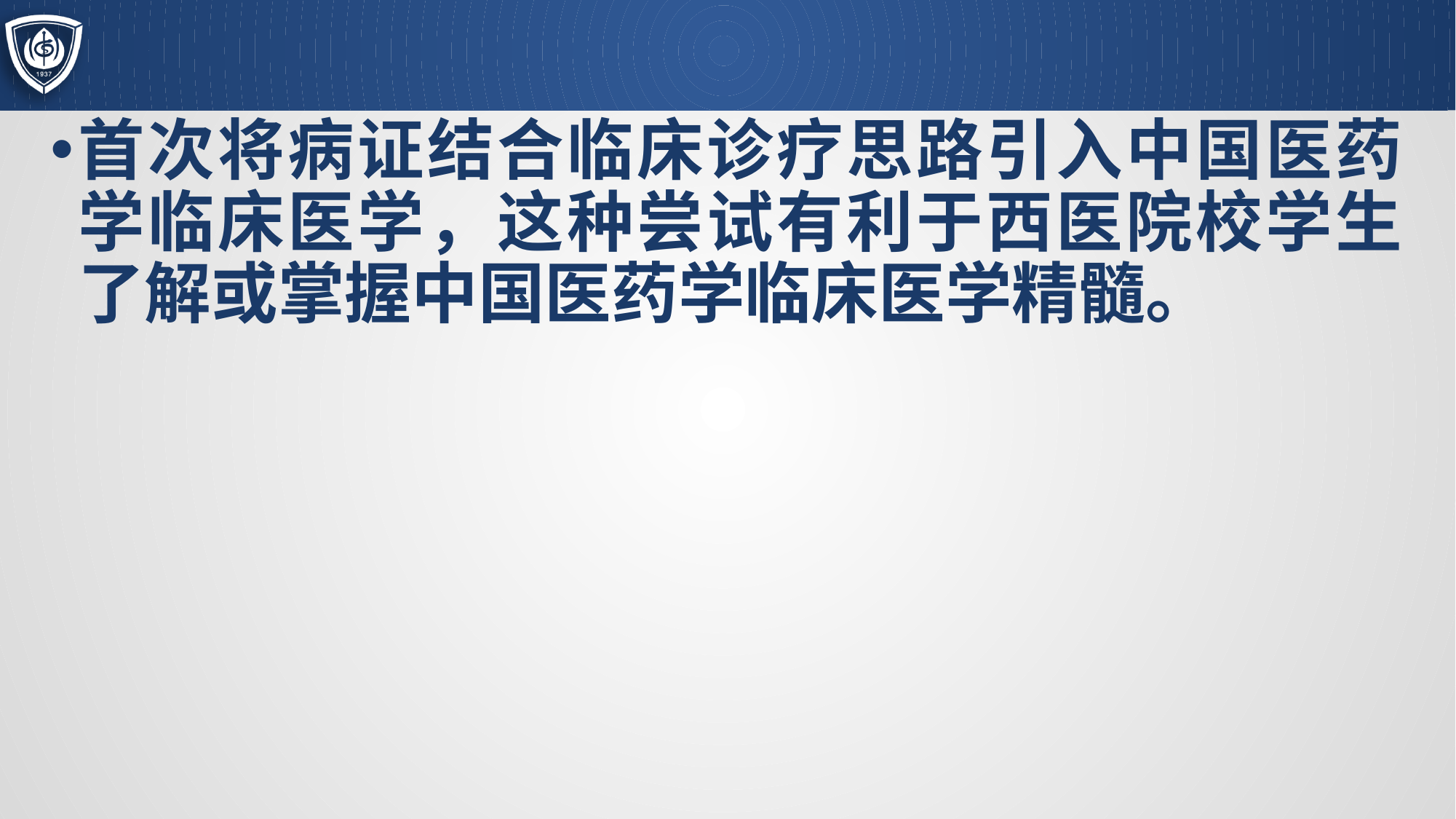

#
首次将病证结合临床诊疗思路引入中国医药学临床医学，这种尝试有利于西医院校学生了解或掌握中国医药学临床医学精髓。